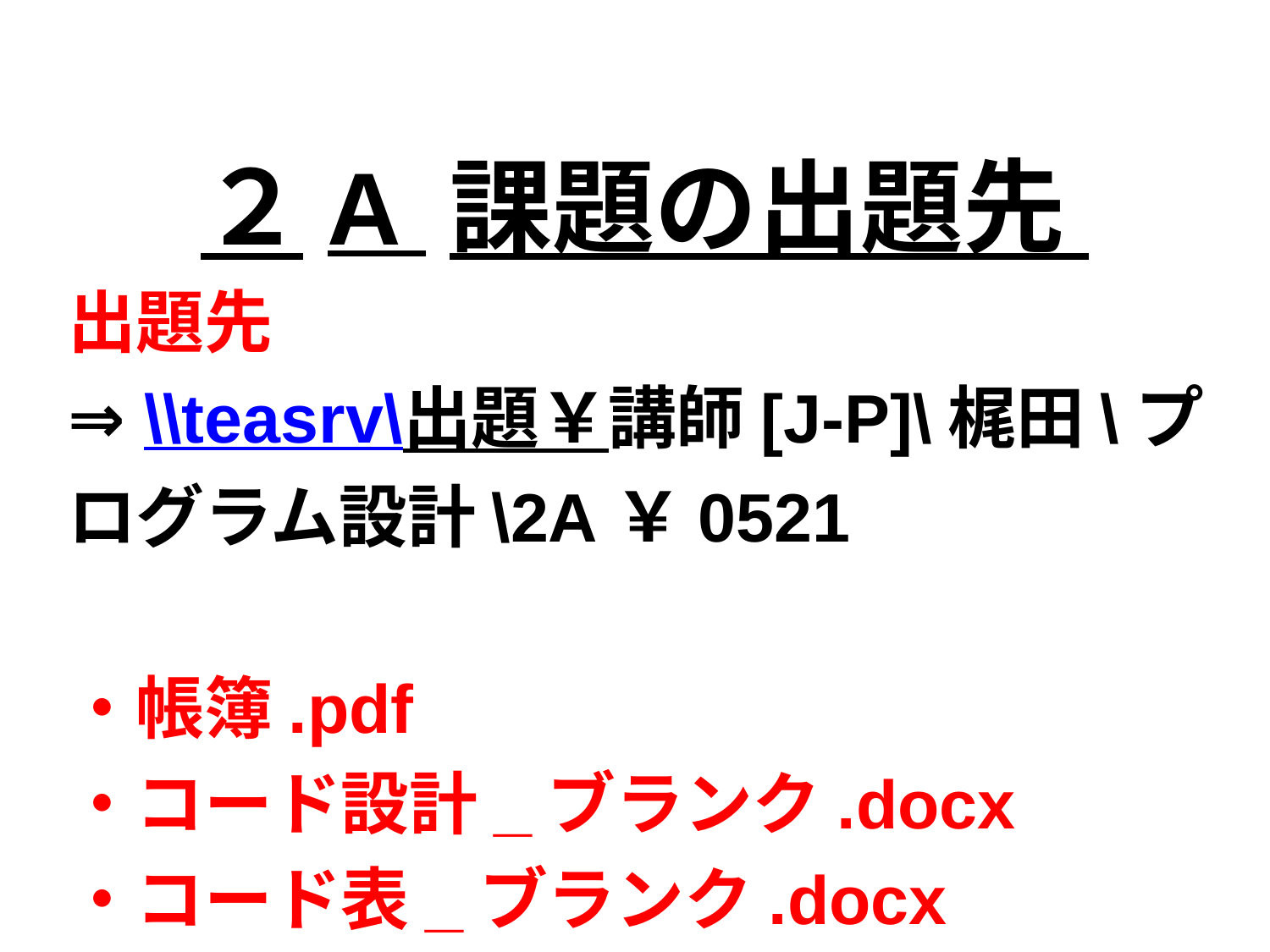

２A 課題の出題先
出題先
⇒ \\teasrv\出題￥講師[J-P]\梶田\プログラム設計\2A￥0521

・帳簿.pdf
・コード設計_ブランク.docx
・コード表_ブランク.docx